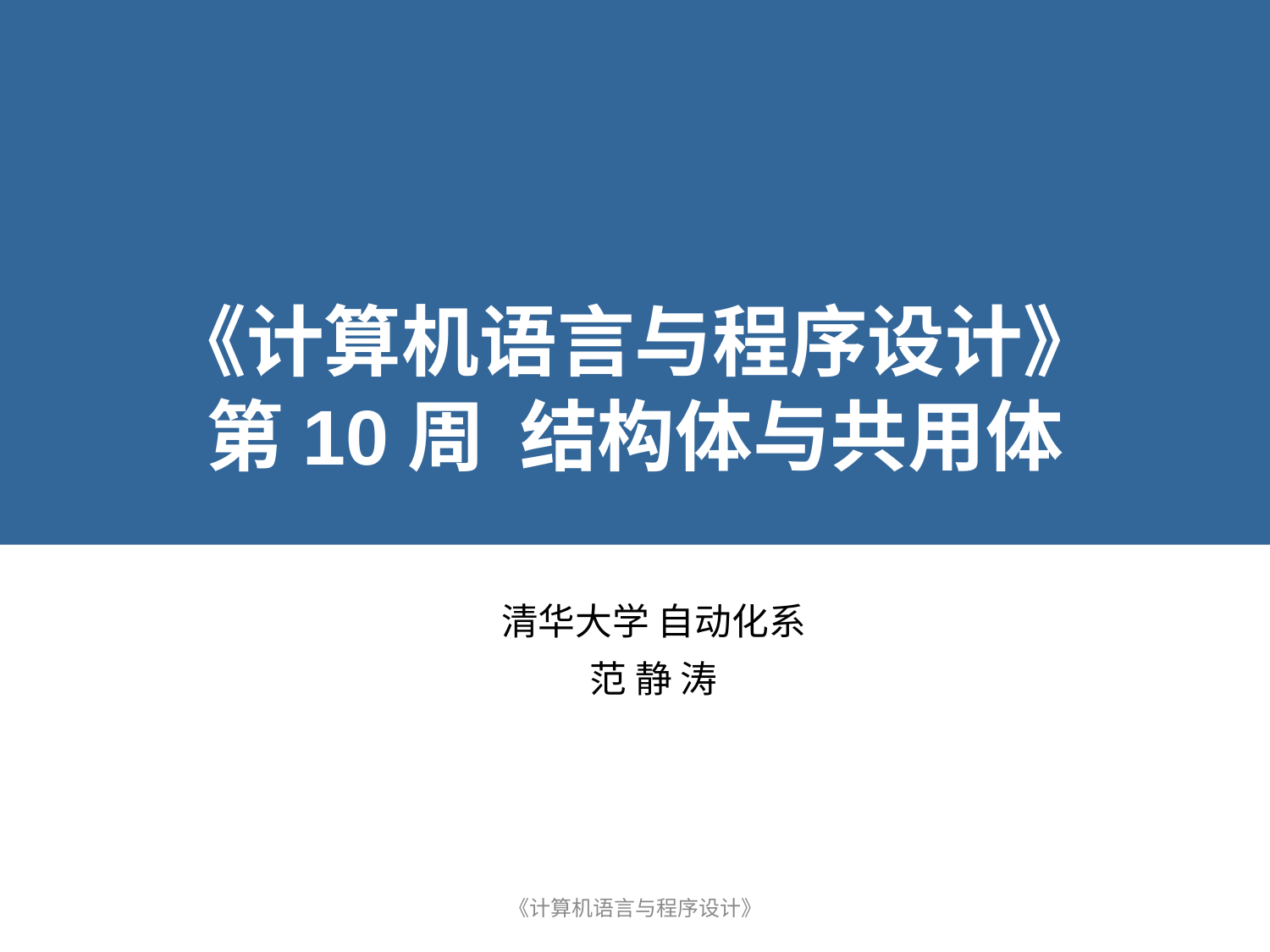

# 《计算机语言与程序设计》 第10周  结构体与共用体
清华大学 自动化系
范 静 涛

《计算机语言与程序设计》
1